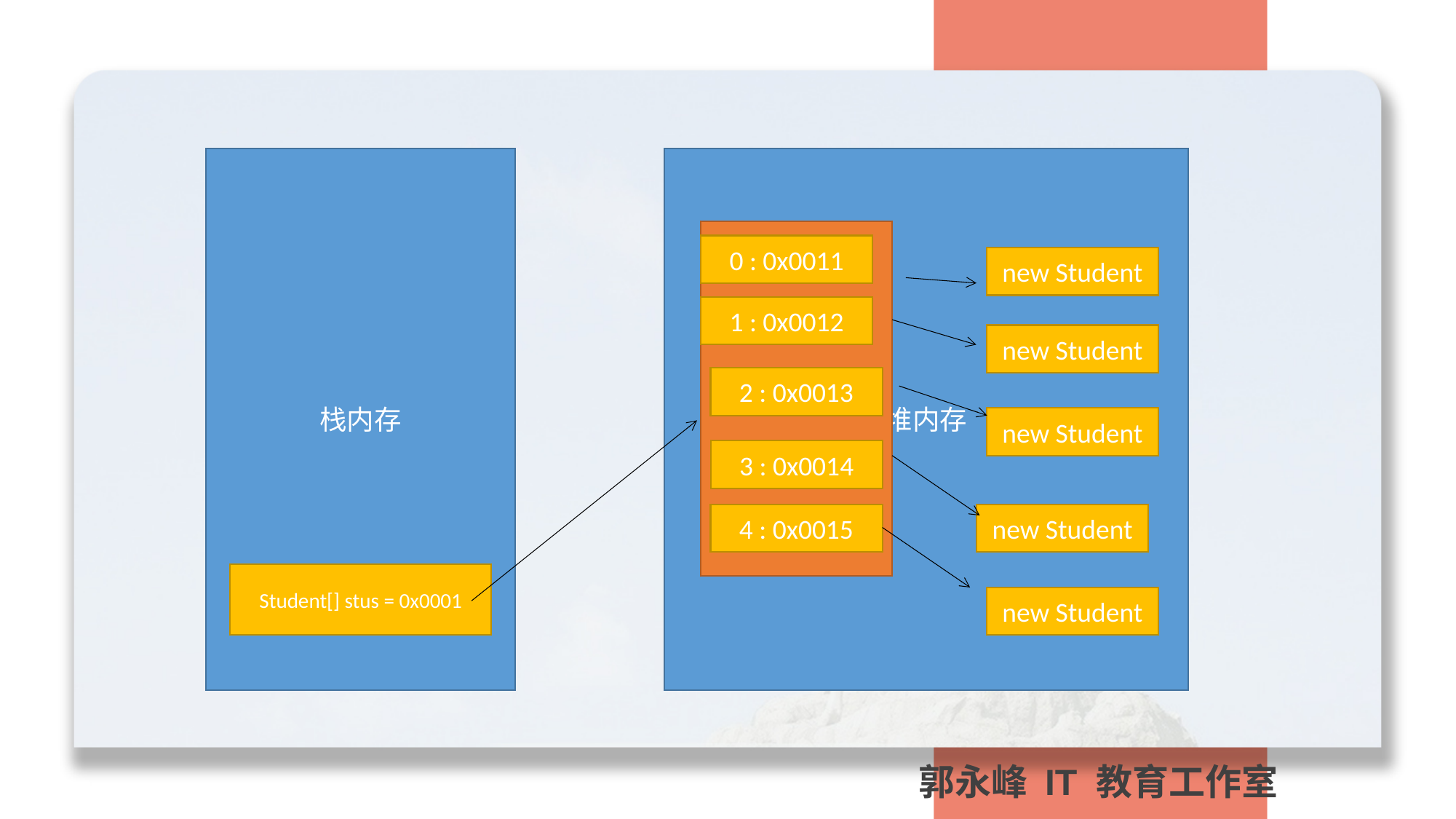

栈内存
堆内存
数组
0 : 0x0011
new Student
1 : 0x0012
new Student
2 : 0x0013
new Student
3 : 0x0014
4 : 0x0015
new Student
Student[] stus = 0x0001
new Student